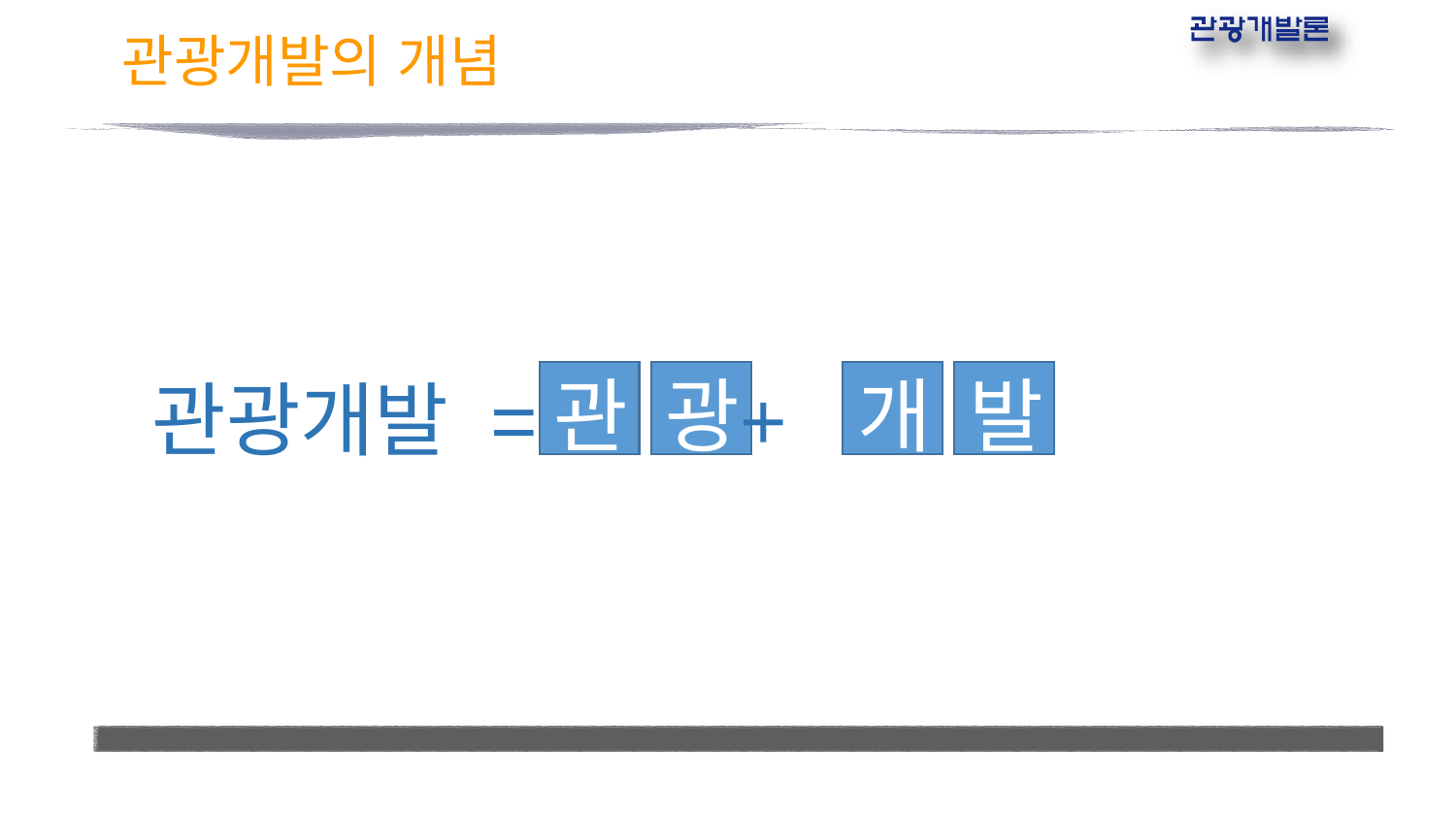

# 관광개발의 개념
관광개발 =         +
개
발
관
광